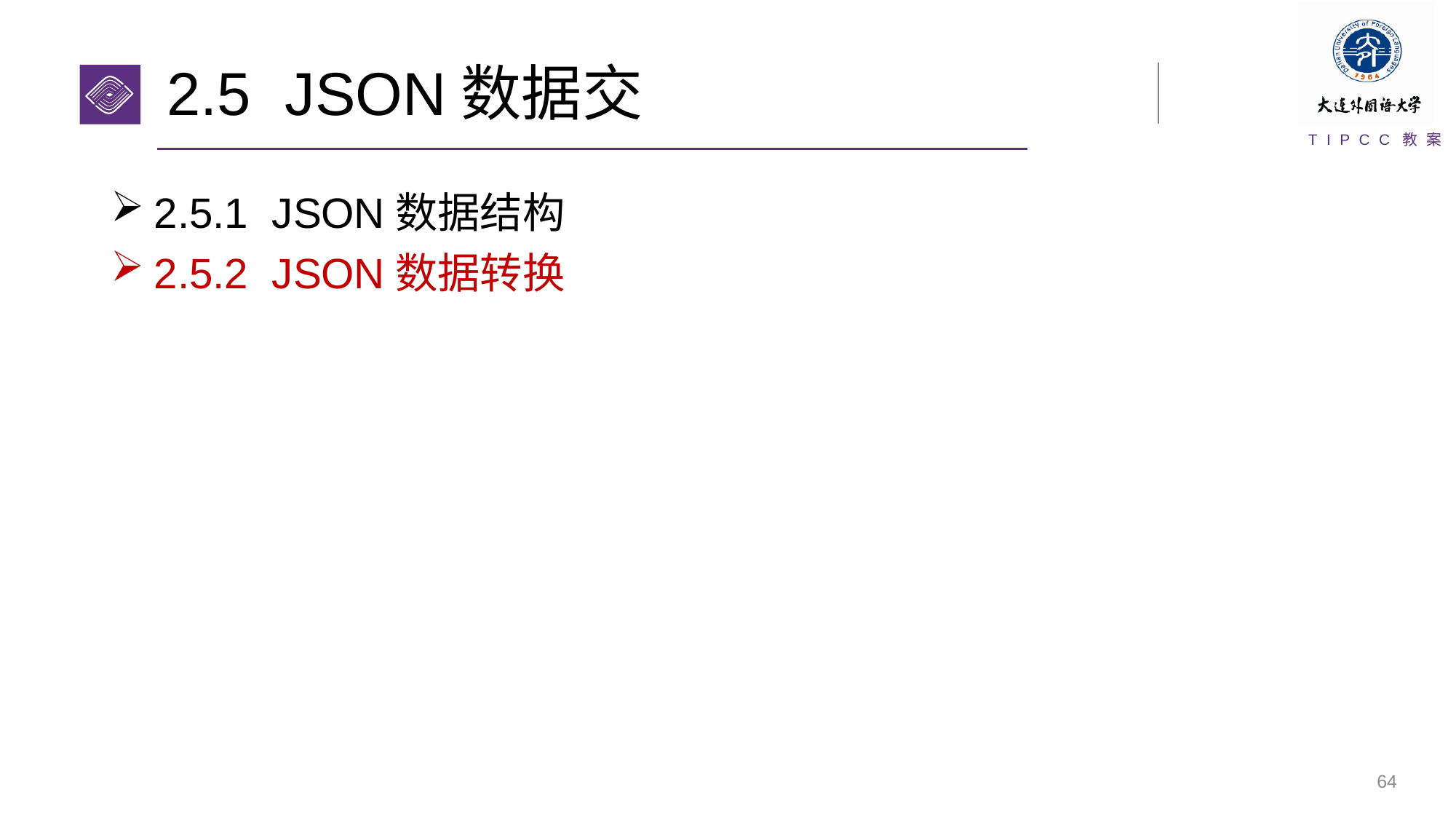

# 2.5  JSON数据交
2.5.1  JSON数据结构
2.5.2  JSON数据转换
64